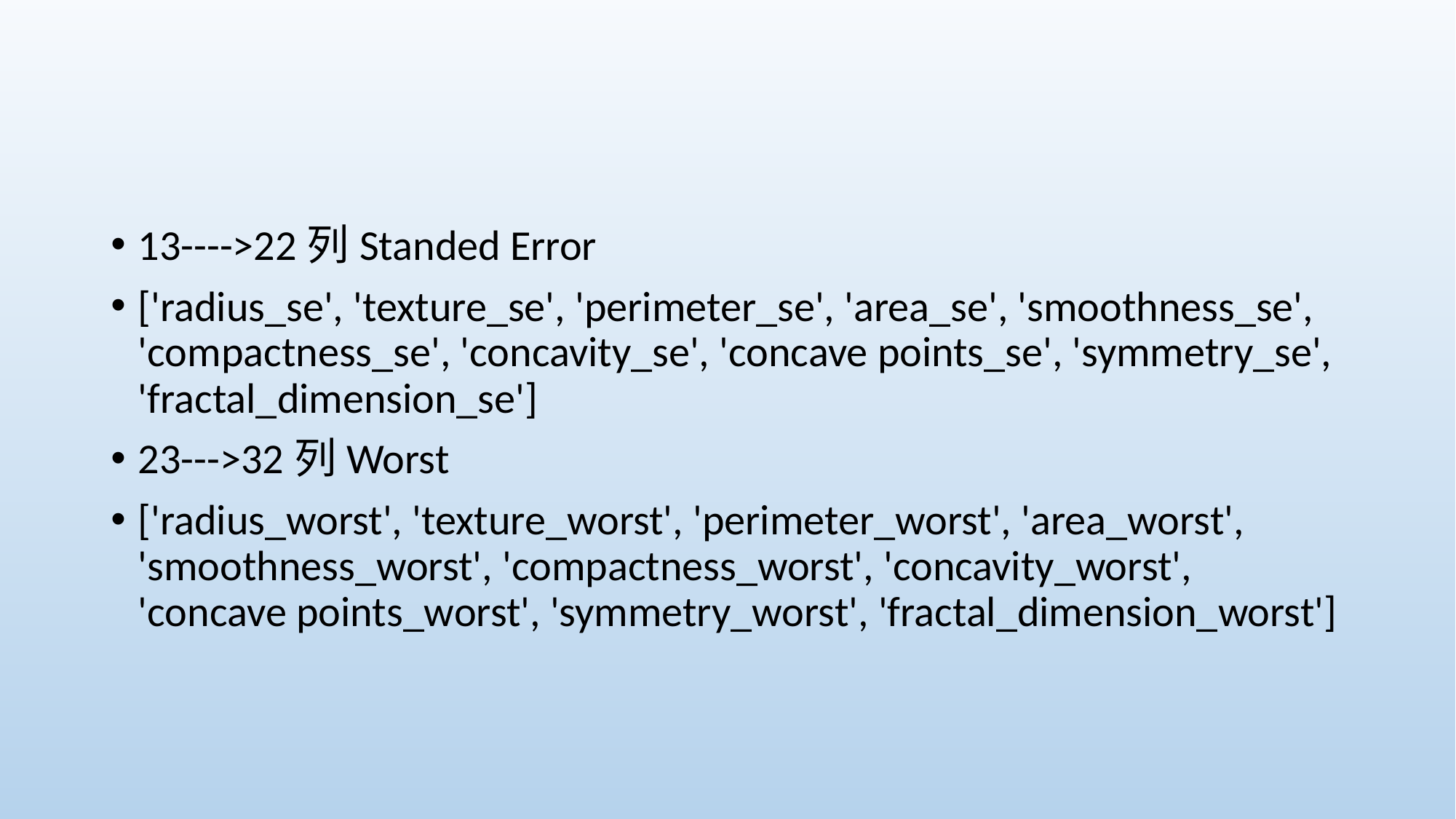

#
13---->22列Standed Error
['radius_se', 'texture_se', 'perimeter_se', 'area_se', 'smoothness_se', 'compactness_se', 'concavity_se', 'concave points_se', 'symmetry_se', 'fractal_dimension_se']
23--->32列Worst
['radius_worst', 'texture_worst', 'perimeter_worst', 'area_worst', 'smoothness_worst', 'compactness_worst', 'concavity_worst', 'concave points_worst', 'symmetry_worst', 'fractal_dimension_worst']